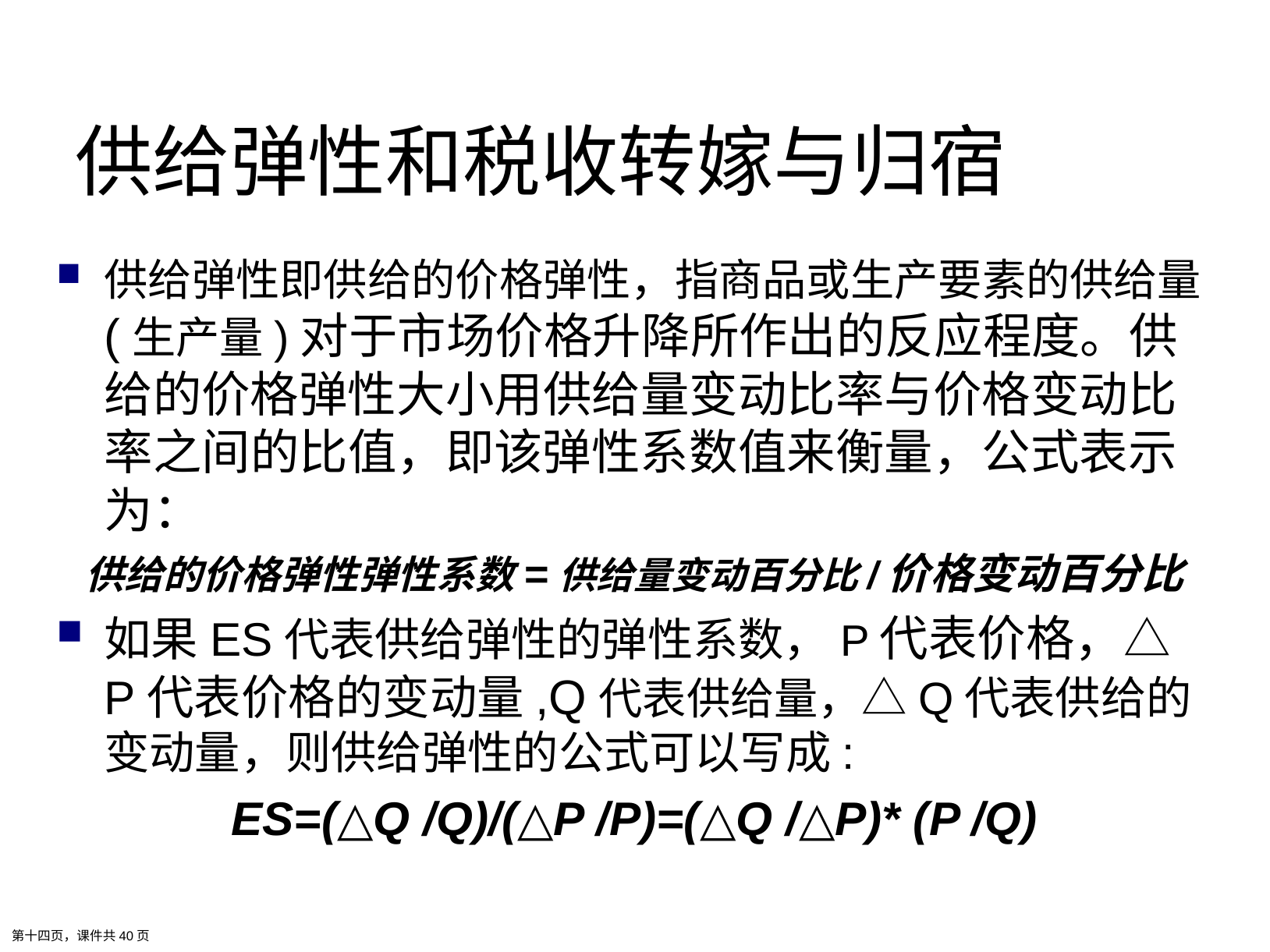

供给弹性和税收转嫁与归宿
供给弹性即供给的价格弹性，指商品或生产要素的供给量(生产量)对于市场价格升降所作出的反应程度。供给的价格弹性大小用供给量变动比率与价格变动比率之间的比值，即该弹性系数值来衡量，公式表示为：
供给的价格弹性弹性系数=供给量变动百分比/价格变动百分比
如果ES代表供给弹性的弹性系数，P代表价格，△P代表价格的变动量,Q代表供给量，△Q代表供给的变动量，则供给弹性的公式可以写成:
ES=(△Q /Q)/(△P /P)=(△Q /△P)* (P /Q)
第十四页，课件共40页